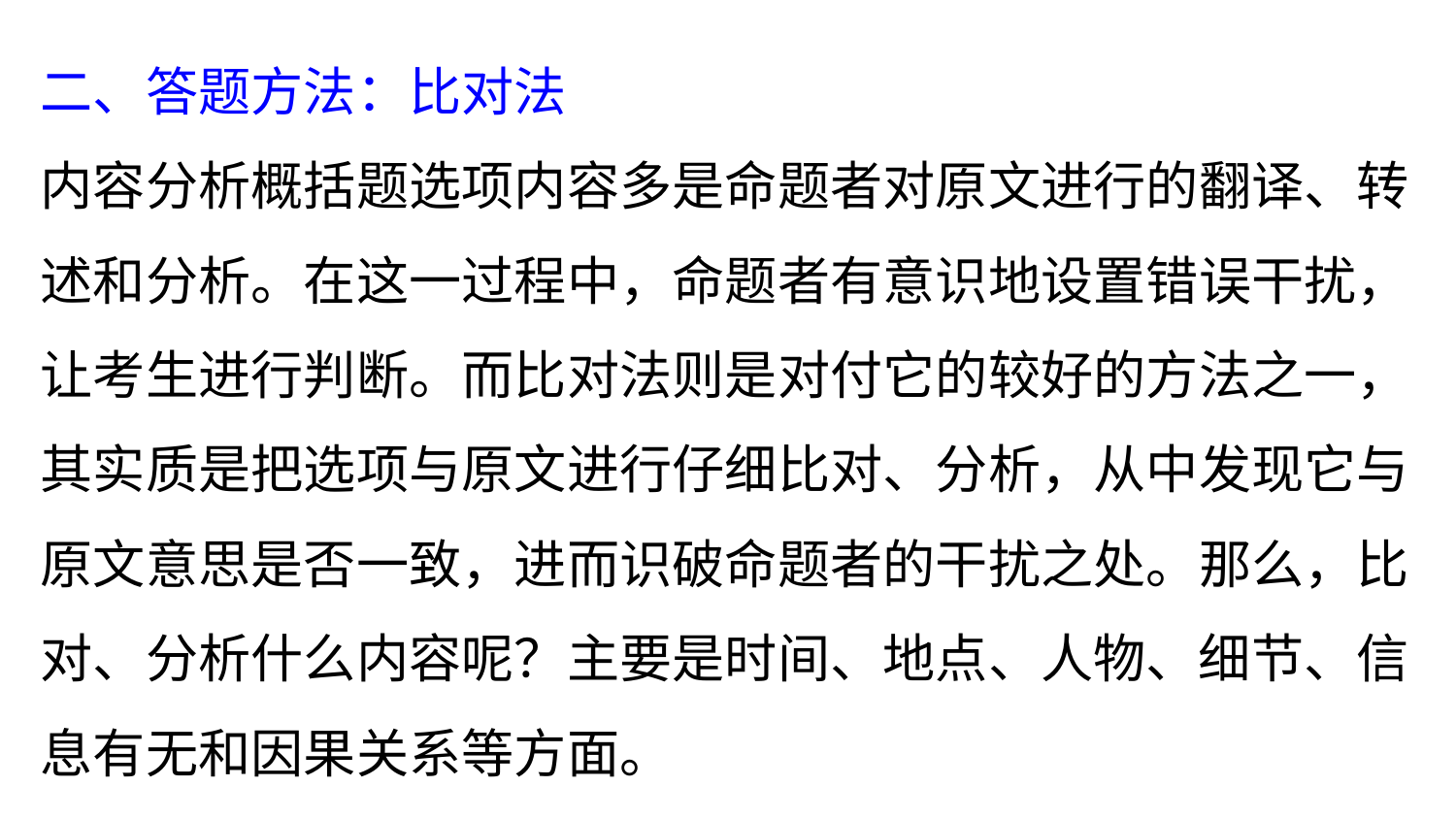

二、答题方法：比对法
内容分析概括题选项内容多是命题者对原文进行的翻译、转述和分析。在这一过程中，命题者有意识地设置错误干扰，让考生进行判断。而比对法则是对付它的较好的方法之一，其实质是把选项与原文进行仔细比对、分析，从中发现它与原文意思是否一致，进而识破命题者的干扰之处。那么，比对、分析什么内容呢？主要是时间、地点、人物、细节、信息有无和因果关系等方面。